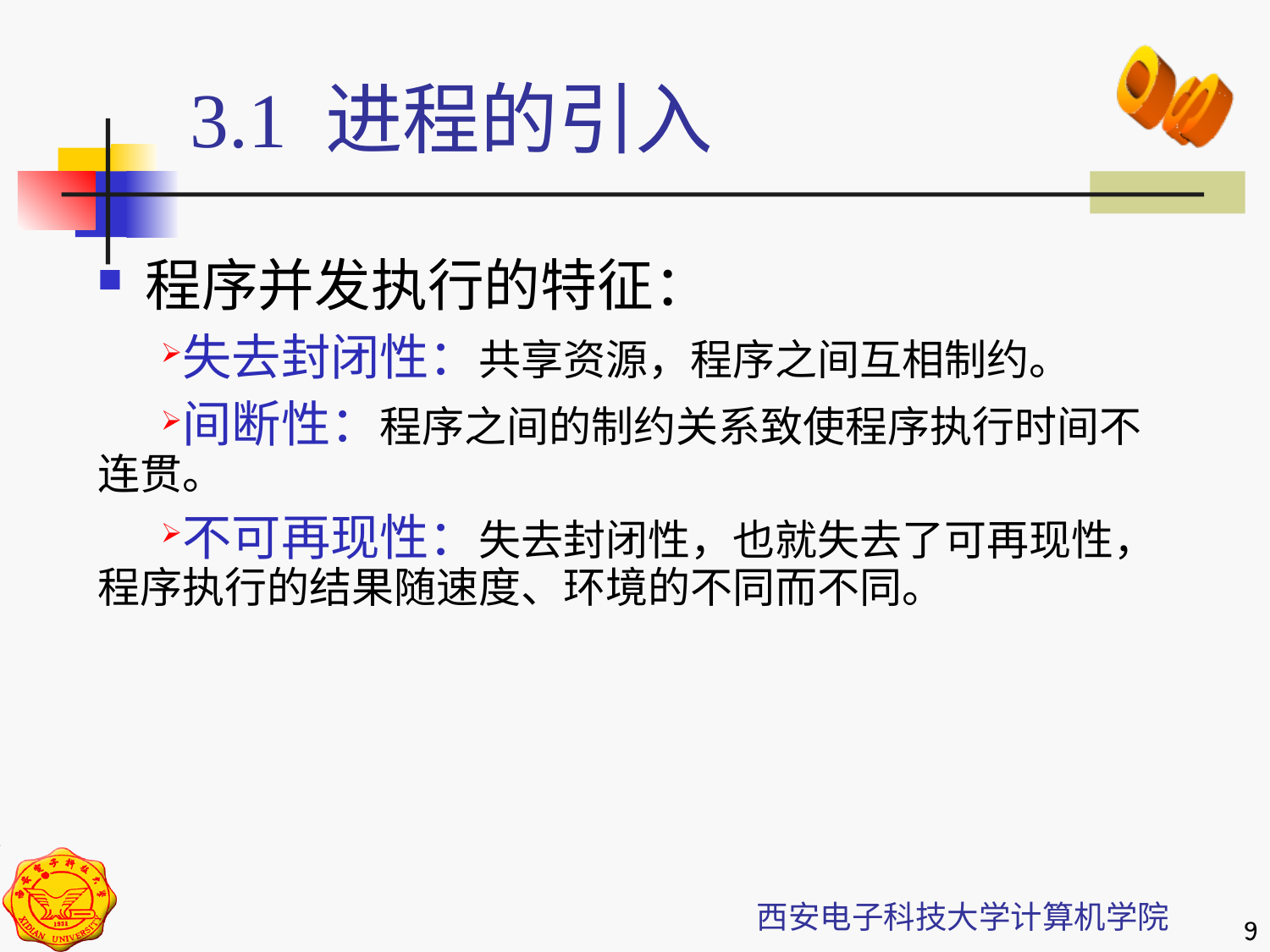

3.1 进程的引入
程序并发执行的特征：
失去封闭性：共享资源，程序之间互相制约。
间断性：程序之间的制约关系致使程序执行时间不连贯。
不可再现性：失去封闭性，也就失去了可再现性，程序执行的结果随速度、环境的不同而不同。

9